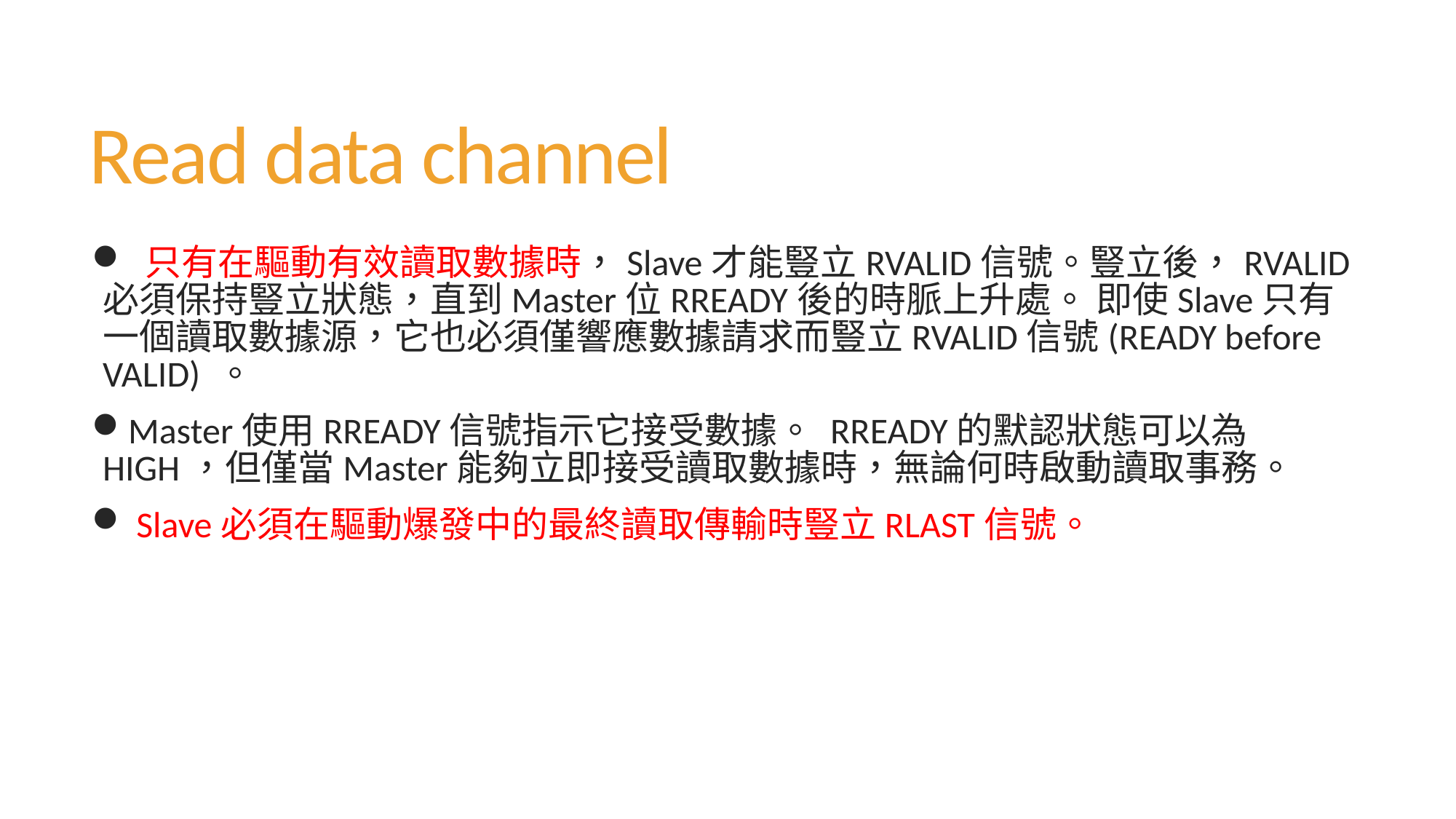

# Read data channel
 只有在驅動有效讀取數據時，Slave才能豎立RVALID信號。豎立後，RVALID必須保持豎立狀態，直到Master位RREADY後的時脈上升處。 即使Slave只有一個讀取數據源，它也必須僅響應數據請求而豎立RVALID信號(READY before VALID) 。
Master使用RREADY信號指示它接受數據。 RREADY的默認狀態可以為HIGH，但僅當Master能夠立即接受讀取數據時，無論何時啟動讀取事務。
 Slave必須在驅動爆發中的最終讀取傳輸時豎立RLAST信號。